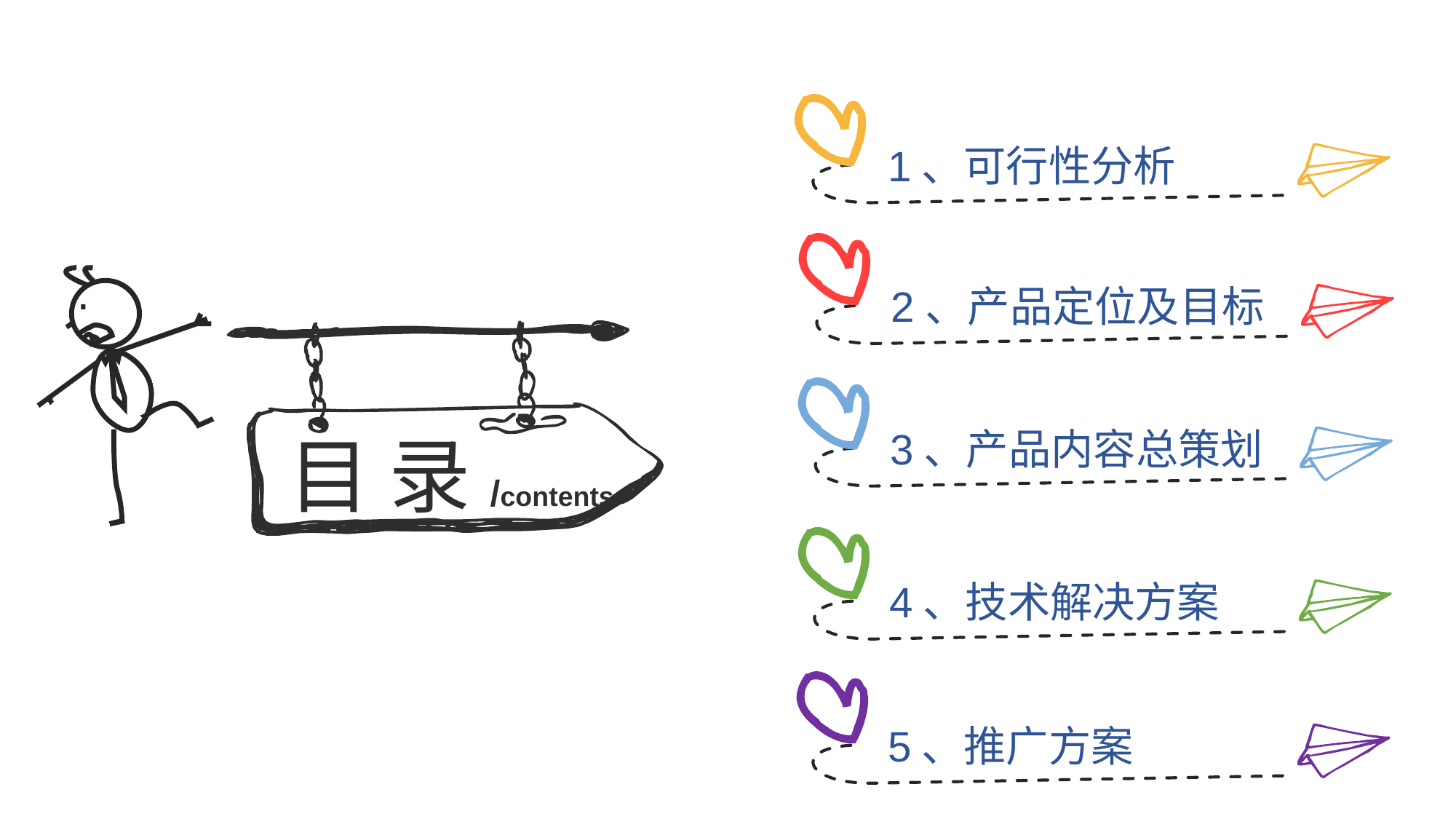

1、可行性分析

2、产品定位及目标

3、产品内容总策划
目 录/contents

4、技术解决方案

5、推广方案